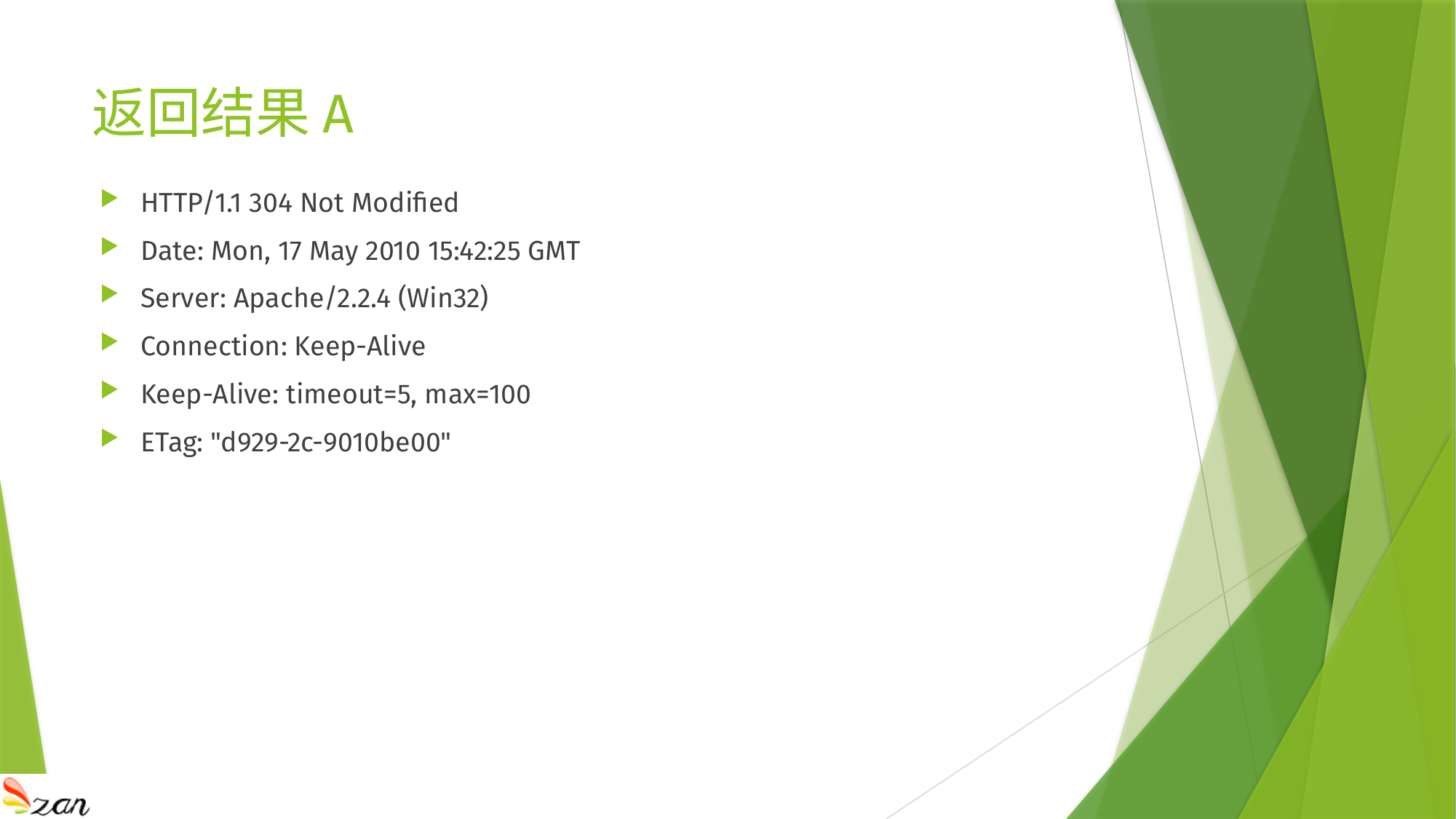

返回结果A
HTTP/1.1 304 Not Modified
Date: Mon, 17 May 2010 15:42:25 GMT
Server: Apache/2.2.4 (Win32)
Connection: Keep-Alive
Keep-Alive: timeout=5, max=100
ETag: "d929-2c-9010be00"